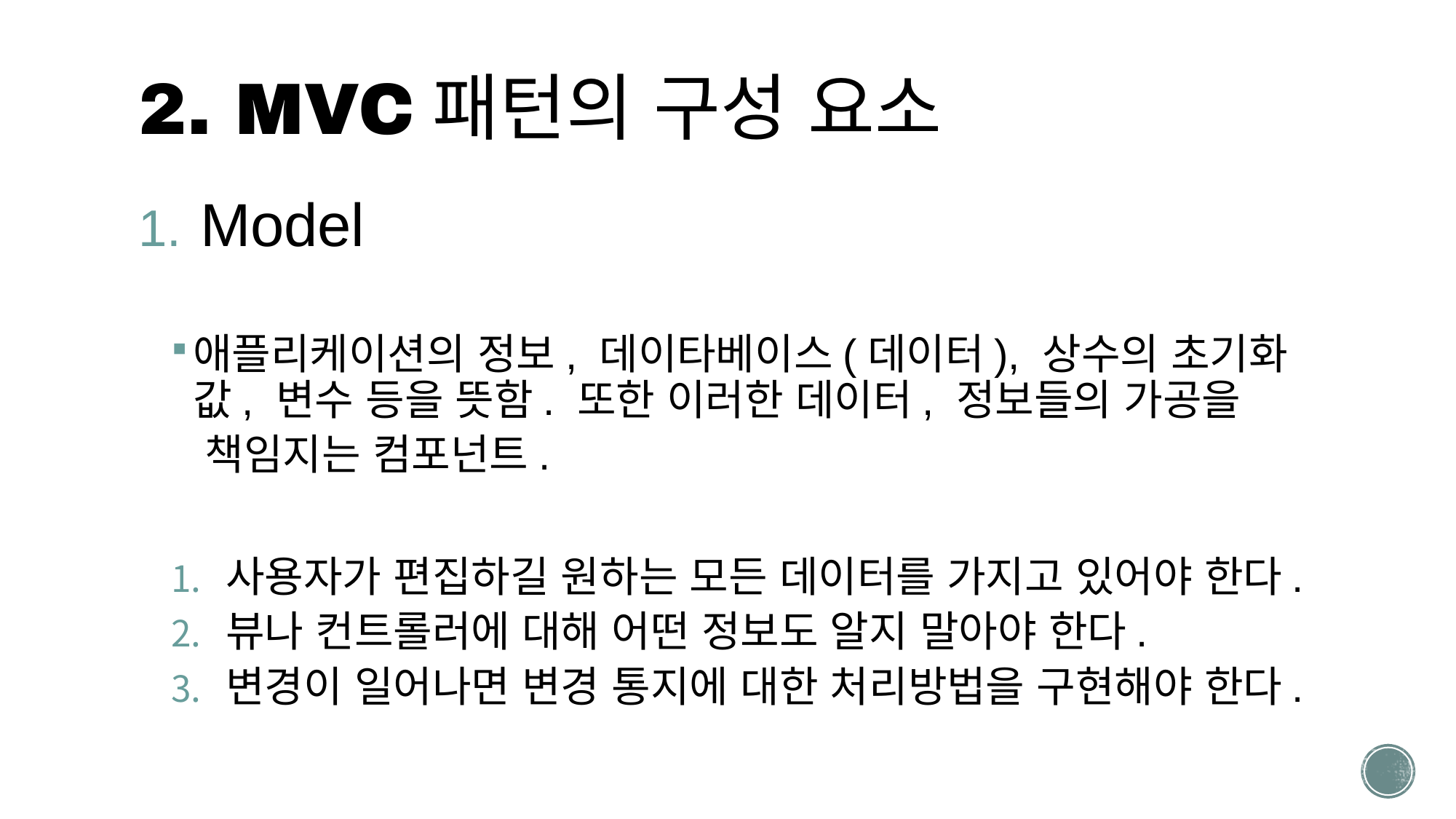

# 2. MVC패턴의 구성 요소
Model

애플리케이션의 정보, 데이타베이스(데이터), 상수의 초기화 값, 변수 등을 뜻함. 또한 이러한 데이터, 정보들의 가공을
  책임지는 컴포넌트.

사용자가 편집하길 원하는 모든 데이터를 가지고 있어야 한다.
뷰나 컨트롤러에 대해 어떤 정보도 알지 말아야 한다.
변경이 일어나면 변경 통지에 대한 처리방법을 구현해야 한다.